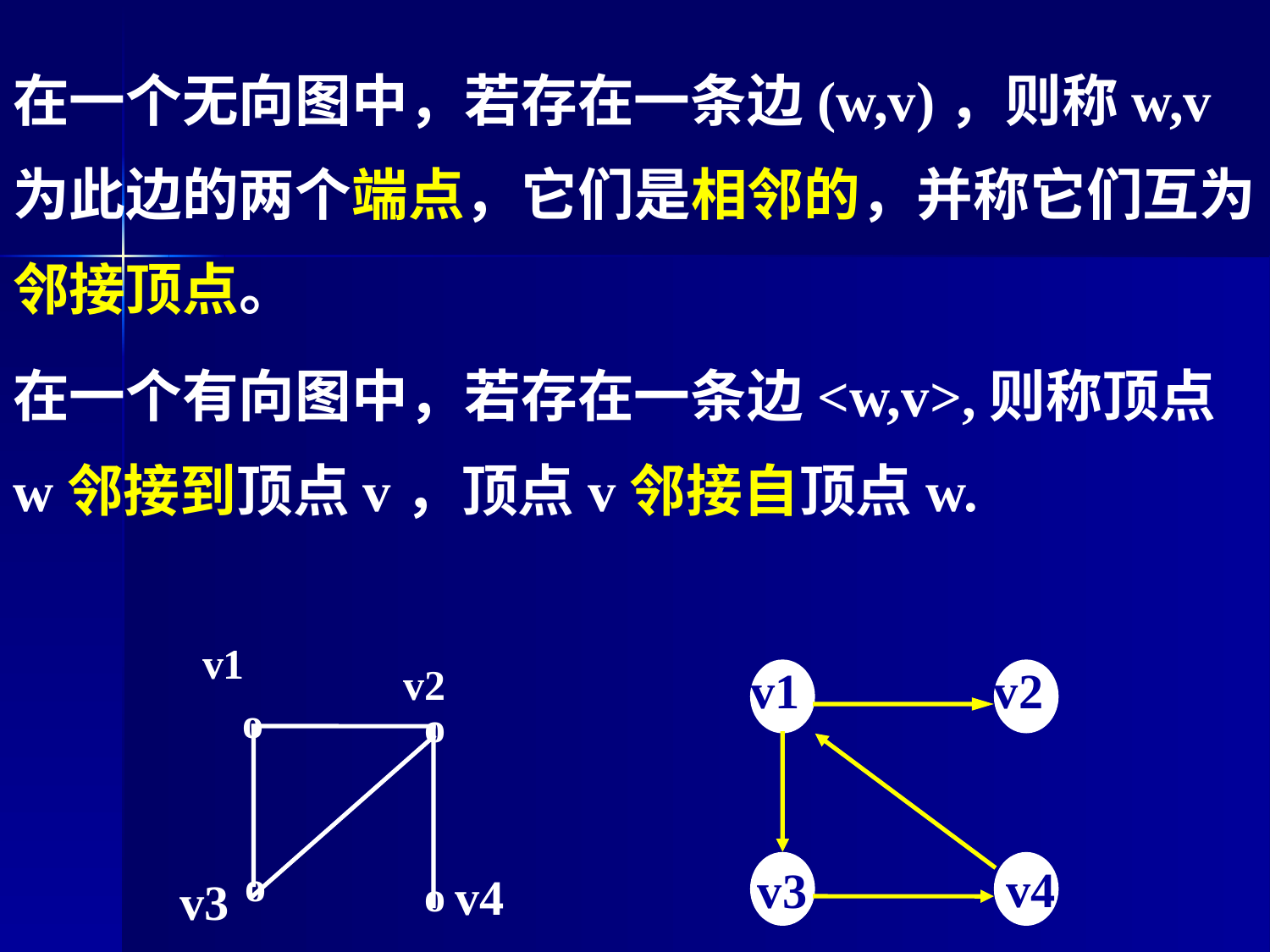

在一个无向图中，若存在一条边(w,v)，则称w,v为此边的两个端点，它们是相邻的，并称它们互为邻接顶点。
在一个有向图中，若存在一条边<w,v>,则称顶点w邻接到顶点v，顶点v邻接自顶点w.

v1
v2
o
o

o
o
v4
v3

v1

v2

v3

v4